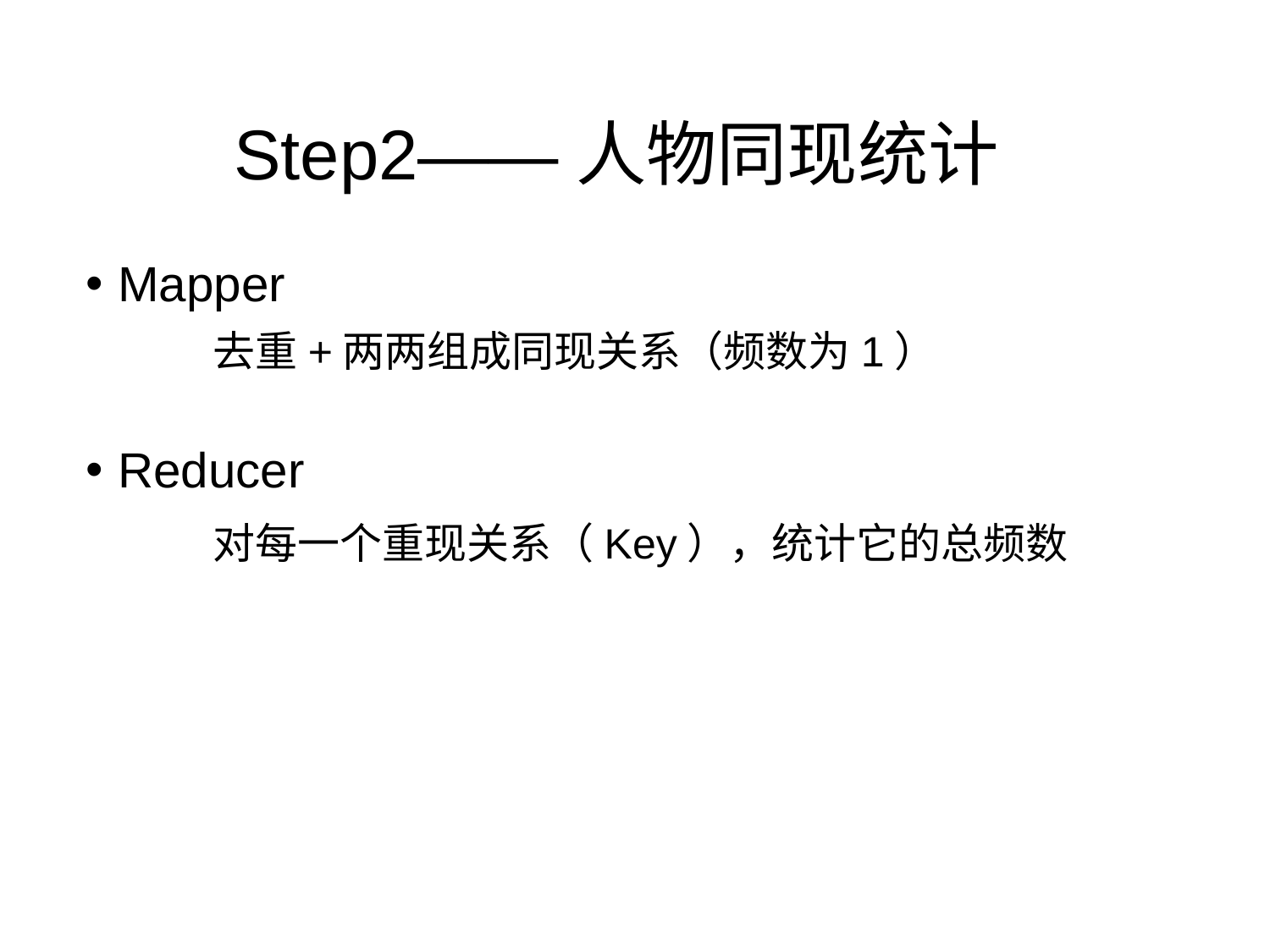

# Step2——人物同现统计
Mapper
	去重+两两组成同现关系（频数为1）

Reducer
	对每一个重现关系（Key），统计它的总频数